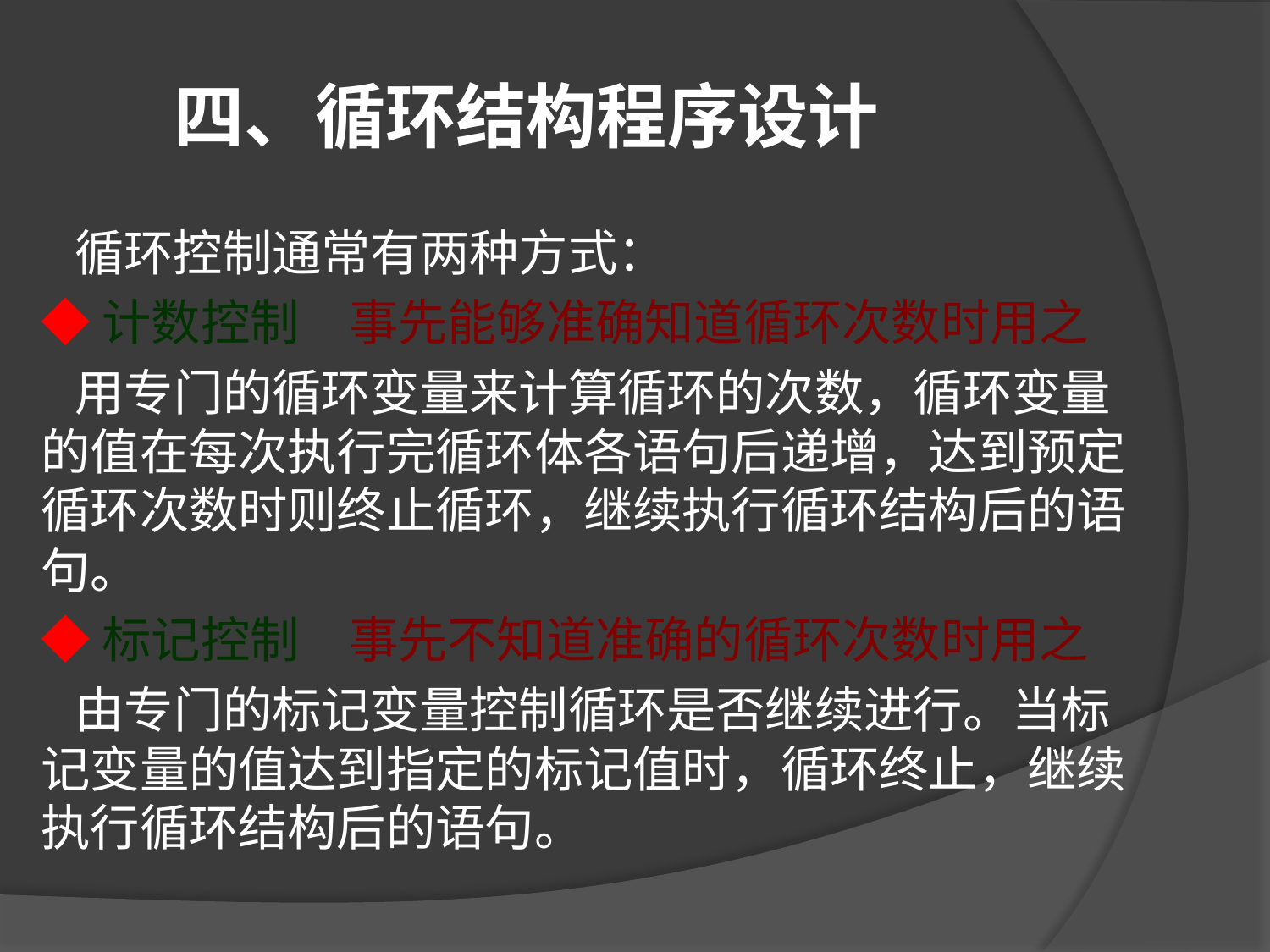

四、循环结构程序设计

  循环控制通常有两种方式：
◆计数控制　事先能够准确知道循环次数时用之
  用专门的循环变量来计算循环的次数，循环变量的值在每次执行完循环体各语句后递增，达到预定循环次数时则终止循环，继续执行循环结构后的语句。
◆标记控制　事先不知道准确的循环次数时用之
  由专门的标记变量控制循环是否继续进行。当标记变量的值达到指定的标记值时，循环终止，继续执行循环结构后的语句。